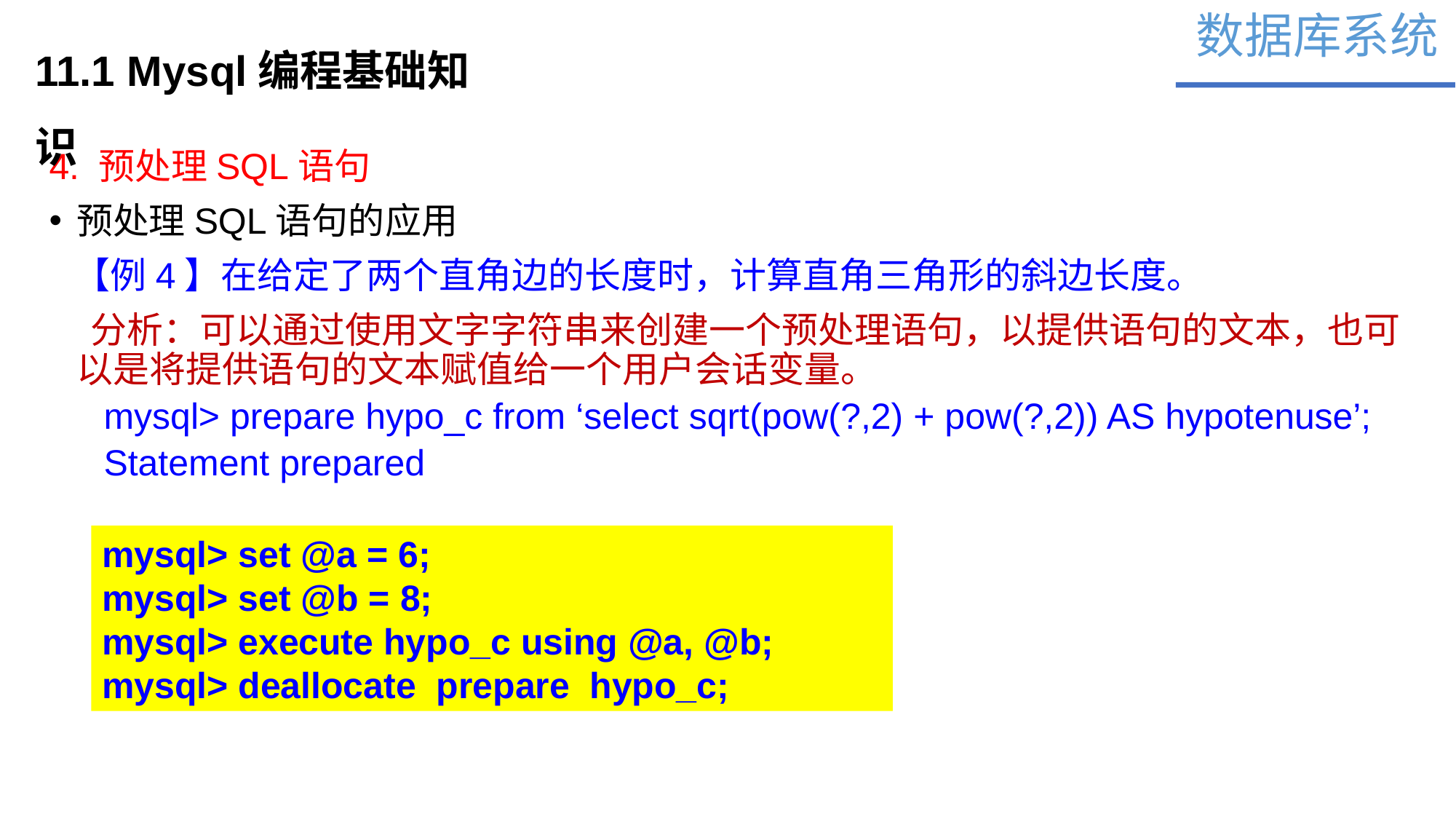

数据库系统
11.1 Mysql编程基础知识

4. 预处理SQL语句
预处理SQL语句的应用
  【例4】在给定了两个直角边的长度时，计算直角三角形的斜边长度。
    分析：可以通过使用文字字符串来创建一个预处理语句，以提供语句的文本，也可以是将提供语句的文本赋值给一个用户会话变量。
mysql> prepare hypo_c from ‘select sqrt(pow(?,2) + pow(?,2)) AS hypotenuse’;
Statement prepared
mysql> set @a = 6;
mysql> set @b = 8;
mysql> execute hypo_c using @a, @b;
mysql> deallocate  prepare  hypo_c;